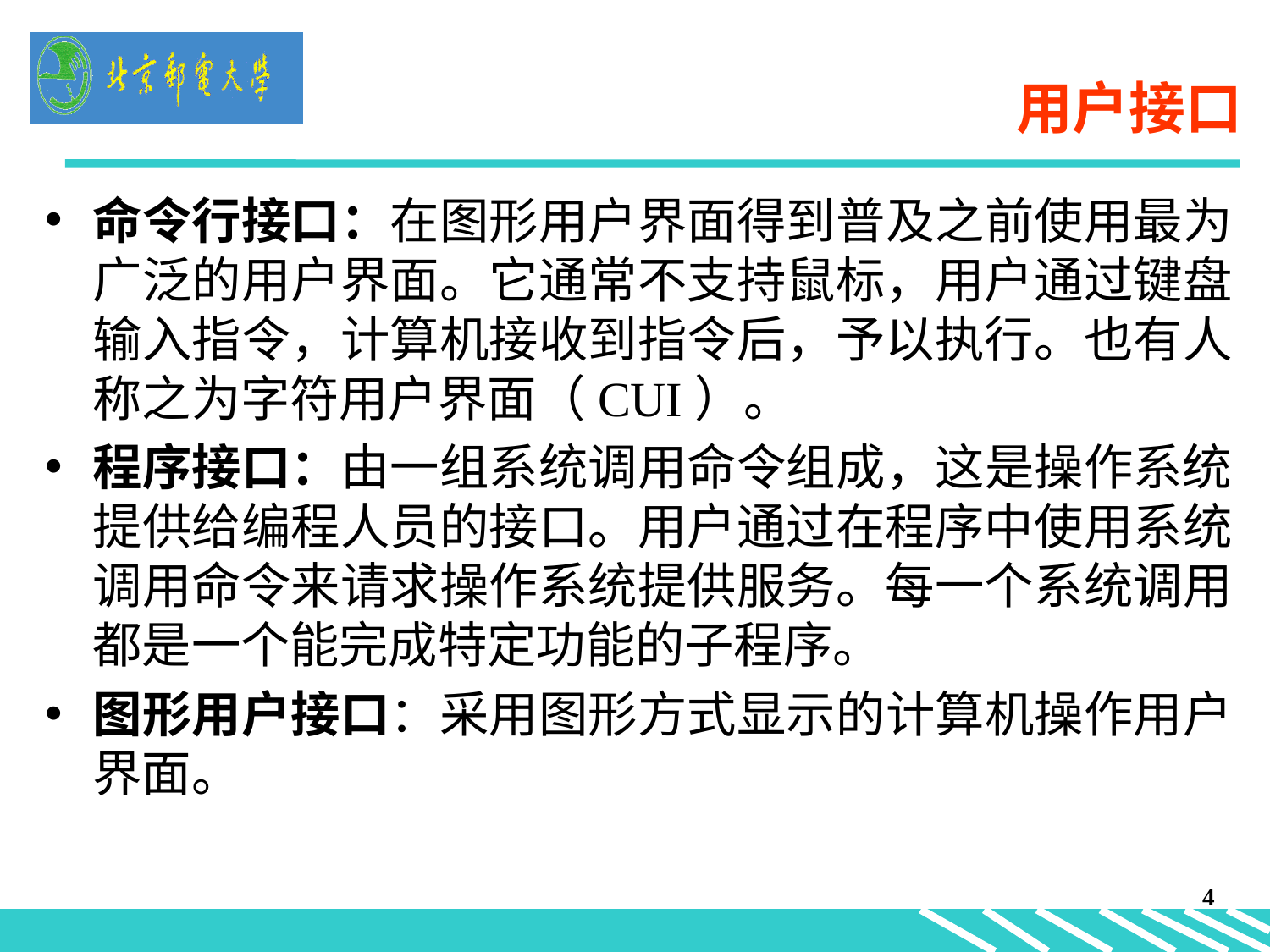

# 用户接口
命令行接口：在图形用户界面得到普及之前使用最为广泛的用户界面。它通常不支持鼠标，用户通过键盘输入指令，计算机接收到指令后，予以执行。也有人称之为字符用户界面（CUI）。
程序接口：由一组系统调用命令组成，这是操作系统提供给编程人员的接口。用户通过在程序中使用系统调用命令来请求操作系统提供服务。每一个系统调用都是一个能完成特定功能的子程序。
图形用户接口：采用图形方式显示的计算机操作用户界面。

4